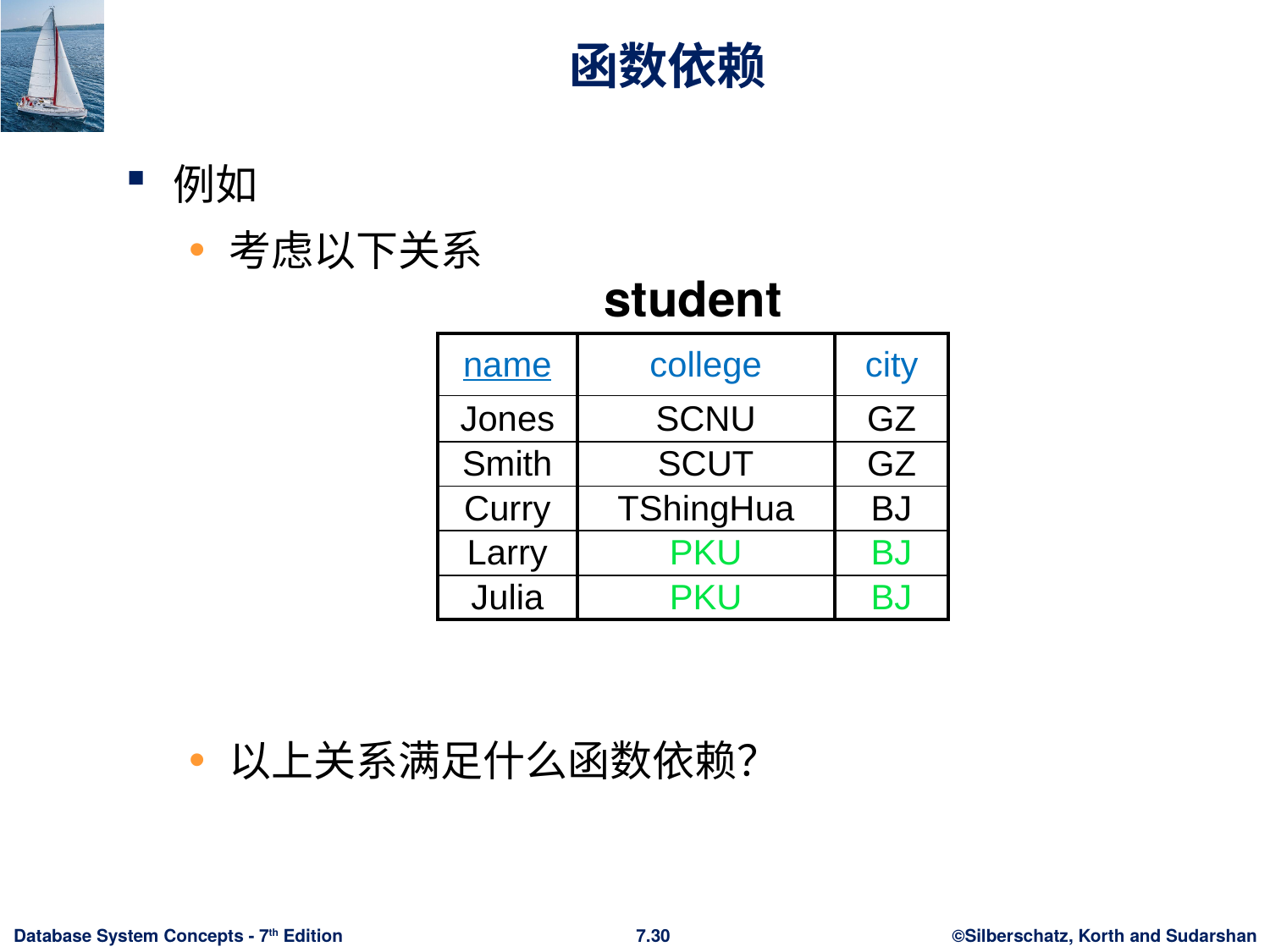

# 函数依赖
例如
考虑以下关系

以上关系满足什么函数依赖？
student
| name | college | city |
| --- | --- | --- |
| Jones | SCNU | GZ |
| Smith | SCUT | GZ |
| Curry | TShingHua | BJ |
| Larry | PKU | BJ |
| Julia | PKU | BJ |